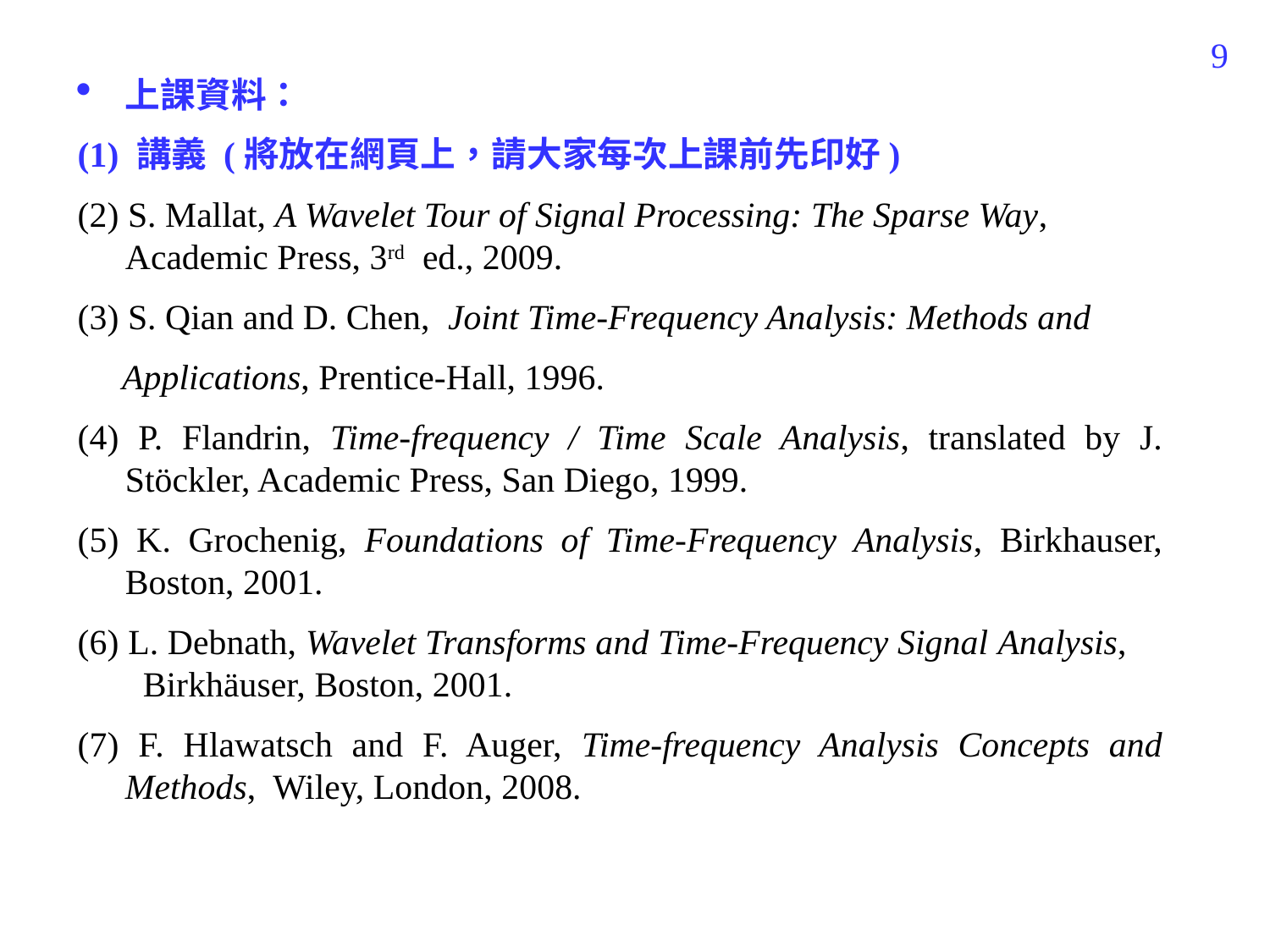

9
上課資料：
(1) 講義 (將放在網頁上，請大家每次上課前先印好)
(2) S. Mallat, A Wavelet Tour of Signal Processing: The Sparse Way,       Academic Press, 3rd  ed., 2009.
(3) S. Qian and D. Chen,  Joint Time-Frequency Analysis: Methods and
     Applications, Prentice-Hall, 1996.
(4) P. Flandrin, Time-frequency / Time Scale Analysis, translated by J. Stöckler, Academic Press, San Diego, 1999.
(5) K. Grochenig, Foundations of Time-Frequency Analysis, Birkhauser, Boston, 2001.
(6) L. Debnath, Wavelet Transforms and Time-Frequency Signal Analysis,       Birkhäuser, Boston, 2001.
(7) F. Hlawatsch and F. Auger, Time-frequency Analysis Concepts and Methods,  Wiley, London, 2008.